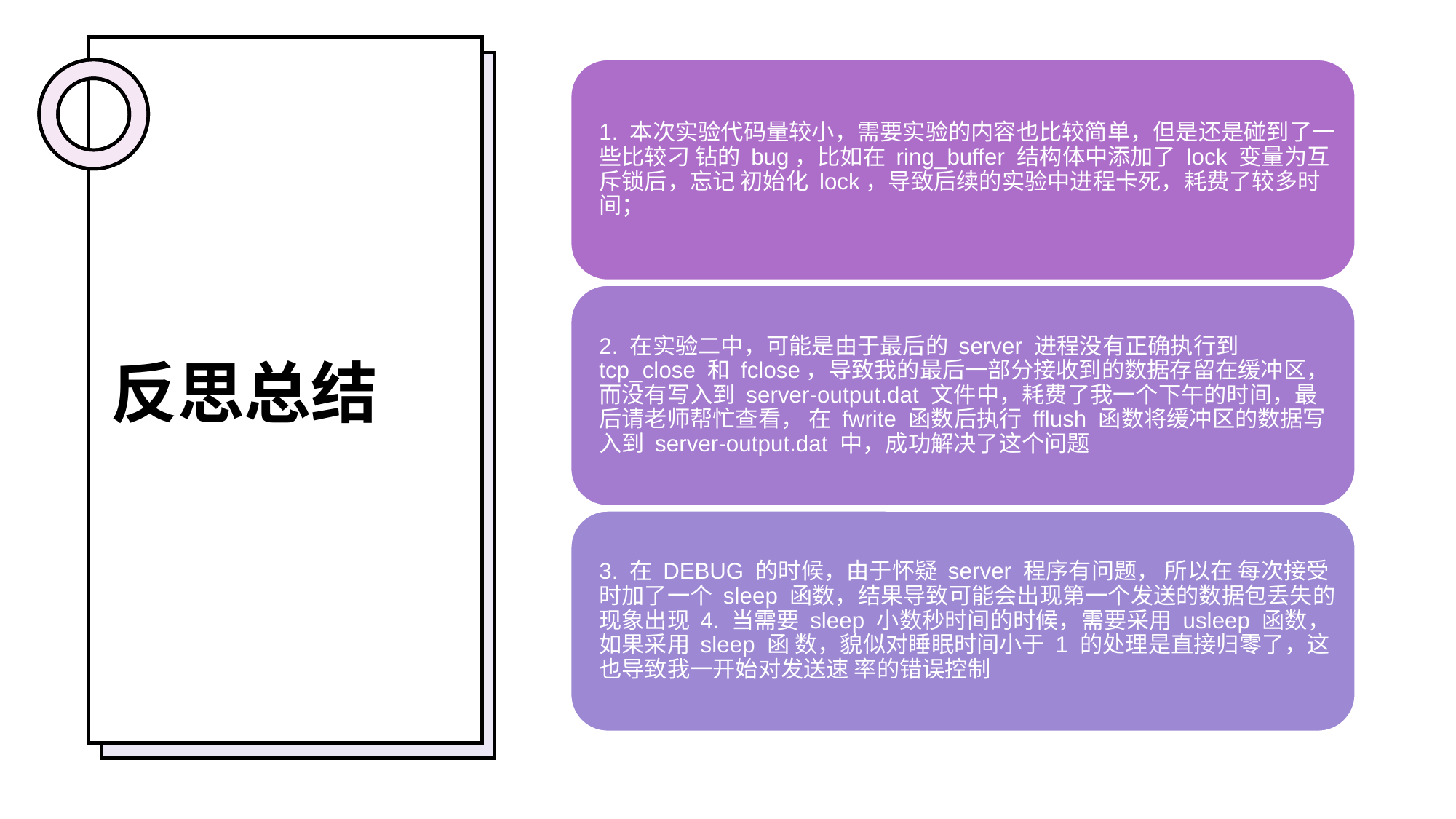

1. 本次实验代码量较⼩，需要实验的内容也⽐较简单，但是还是碰到了⼀些⽐较刁 钻的 bug，⽐如在 ring_buffer 结构体中添加了 lock 变量为互斥锁后，忘记 初始化 lock，导致后续的实验中进程卡死，耗费了较多时间；
2. 在实验⼆中，可能是由于最后的 server 进程没有正确执⾏到 tcp_close 和 fclose，导致我的最后⼀部分接收到的数据存留在缓冲区，⽽没有写⼊到 server-output.dat ⽂件中，耗费了我⼀个下午的时间，最后请⽼师帮忙查看， 在 fwrite 函数后执⾏ fflush 函数将缓冲区的数据写⼊到 server-output.dat 中，成功解决了这个问题
3. 在 DEBUG 的时候，由于怀疑 server 程序有问题， 所以在 每次接受时加了⼀个 sleep 函数，结果导致可能会出现第⼀个发送的数据包丢失的现象出现 4. 当需要 sleep ⼩数秒时间的时候，需要采⽤ usleep 函数，如果采⽤ sleep 函 数，貌似对睡眠时间⼩于 1 的处理是直接归零了，这也导致我⼀开始对发送速 率的错误控制

# 反思总结